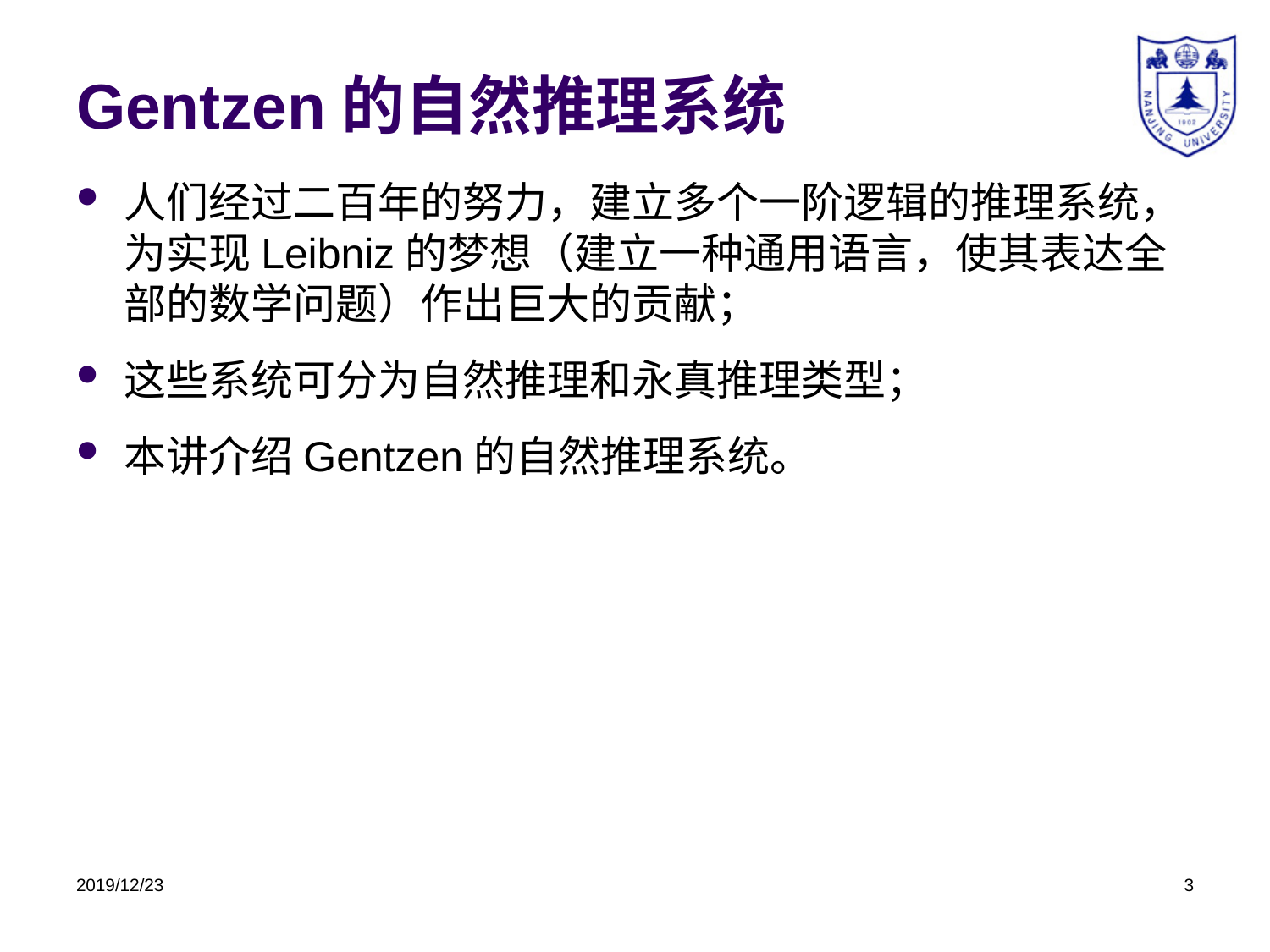

# Gentzen的自然推理系统
人们经过二百年的努力，建立多个一阶逻辑的推理系统，为实现Leibniz的梦想（建立一种通用语言，使其表达全部的数学问题）作出巨大的贡献；
这些系统可分为自然推理和永真推理类型；
本讲介绍Gentzen的自然推理系统。

2019/12/23
3